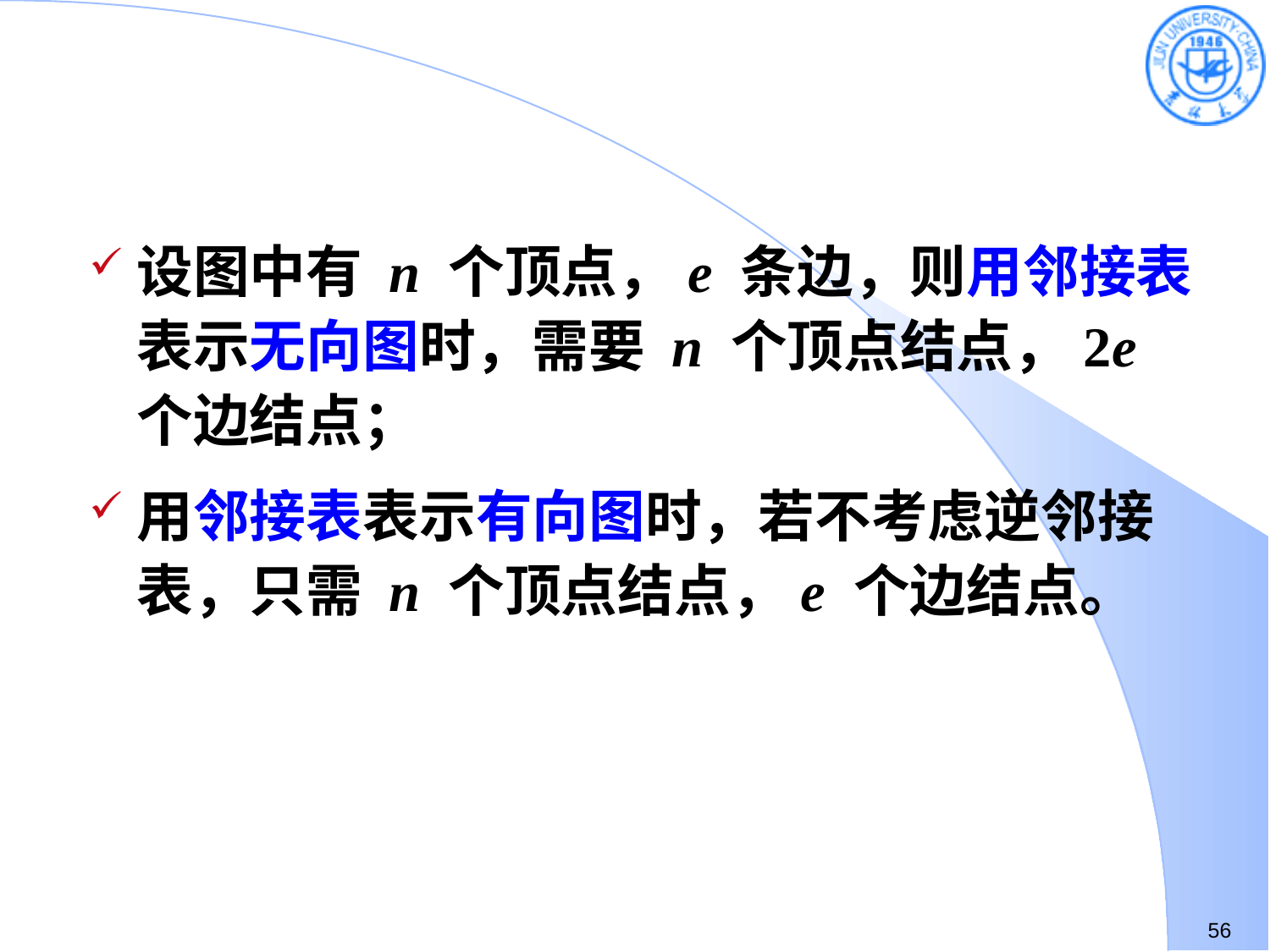

设图中有 n 个顶点，e 条边，则用邻接表表示无向图时，需要 n 个顶点结点，2e 个边结点；
用邻接表表示有向图时，若不考虑逆邻接表，只需 n 个顶点结点，e 个边结点。